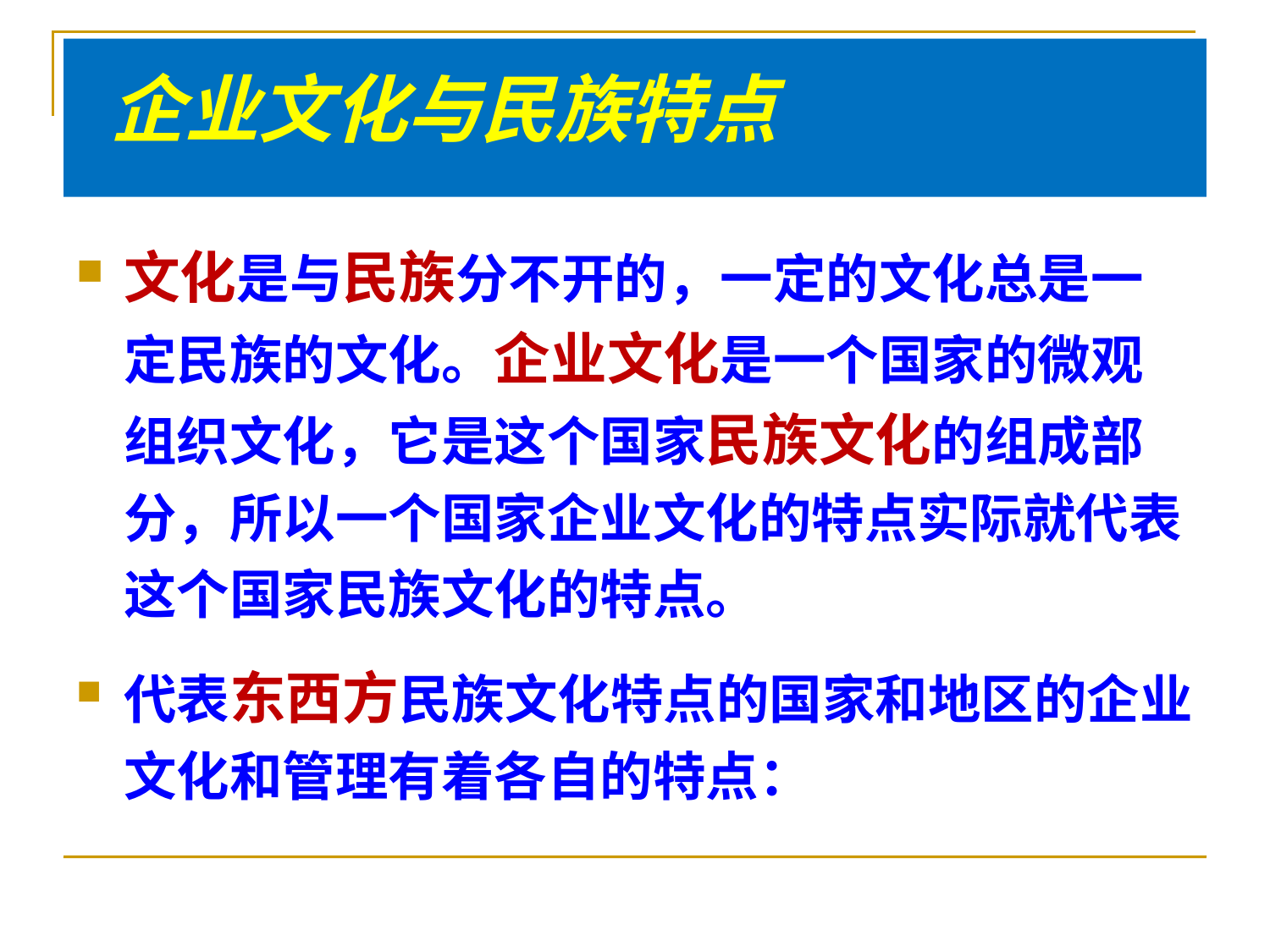

# 企业文化与民族特点
文化是与民族分不开的，一定的文化总是一定民族的文化。企业文化是一个国家的微观组织文化，它是这个国家民族文化的组成部分，所以一个国家企业文化的特点实际就代表这个国家民族文化的特点。
代表东西方民族文化特点的国家和地区的企业文化和管理有着各自的特点：

10